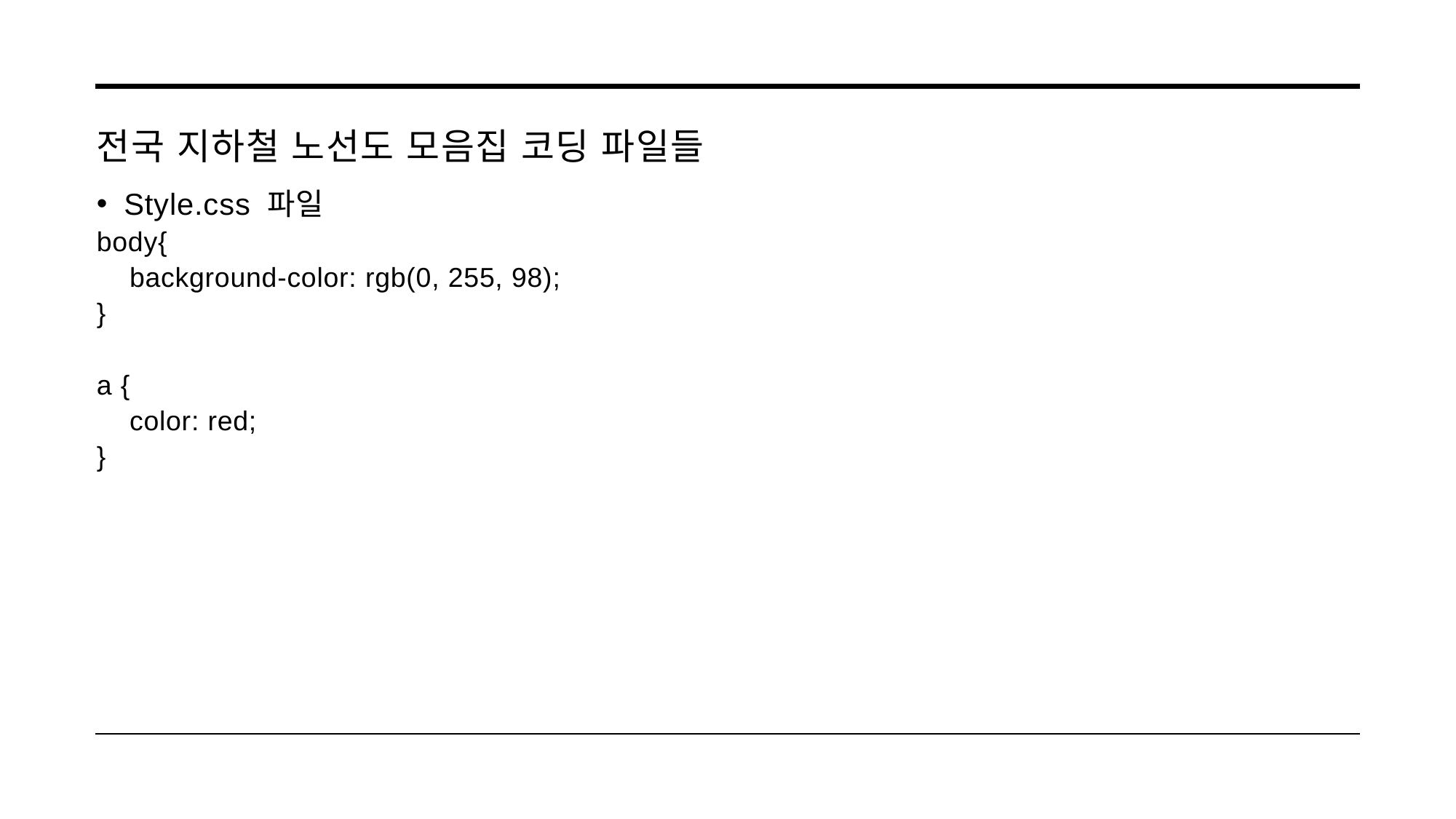

# 전국 지하철 노선도 모음집 코딩 파일들
Style.css 파일
body{
    background-color: rgb(0, 255, 98);
}

a {
    color: red;
}